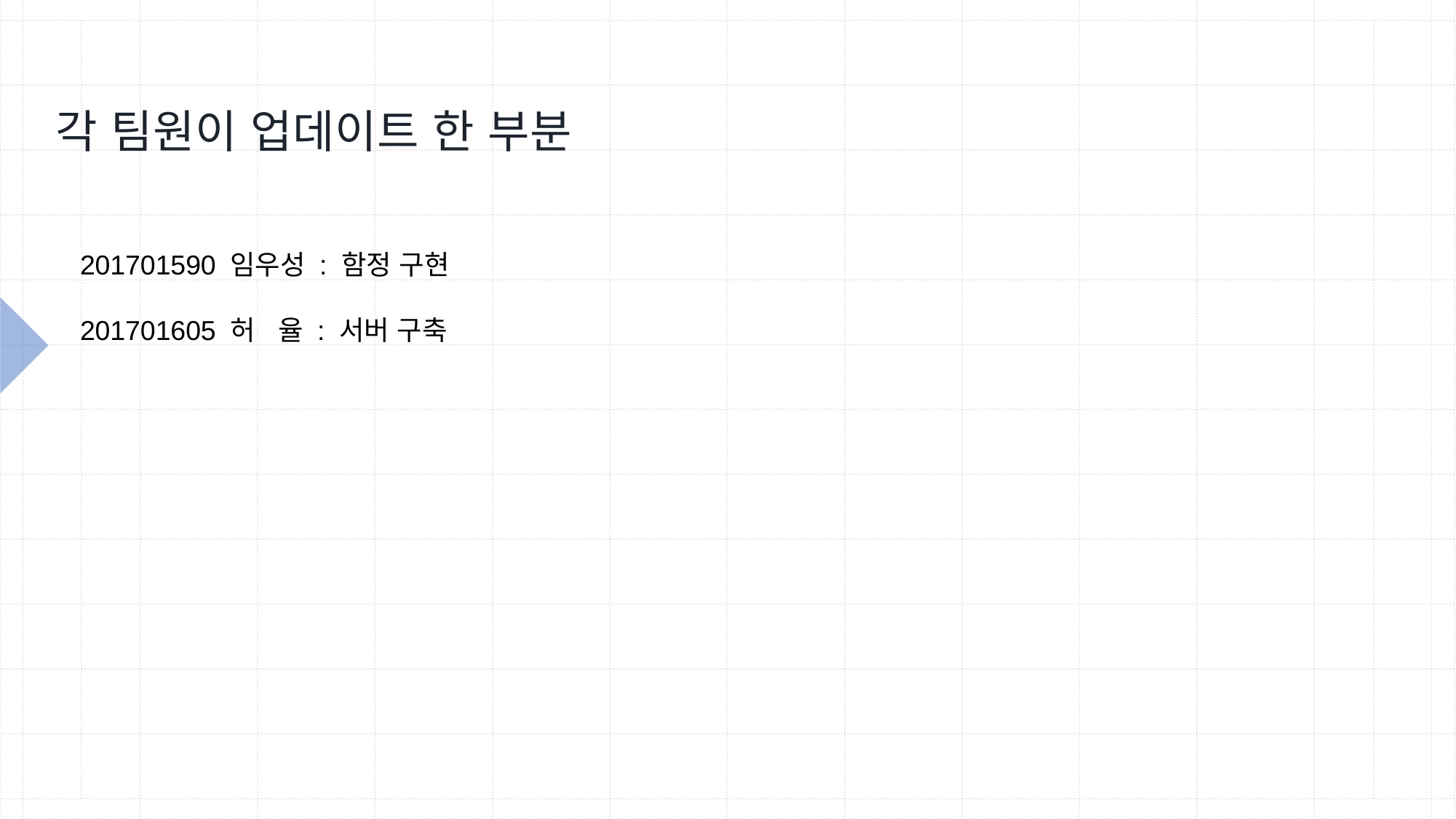

각 팀원이 업데이트 한 부분
201701590 임우성 : 함정 구현

201701605 허   율 : 서버 구축